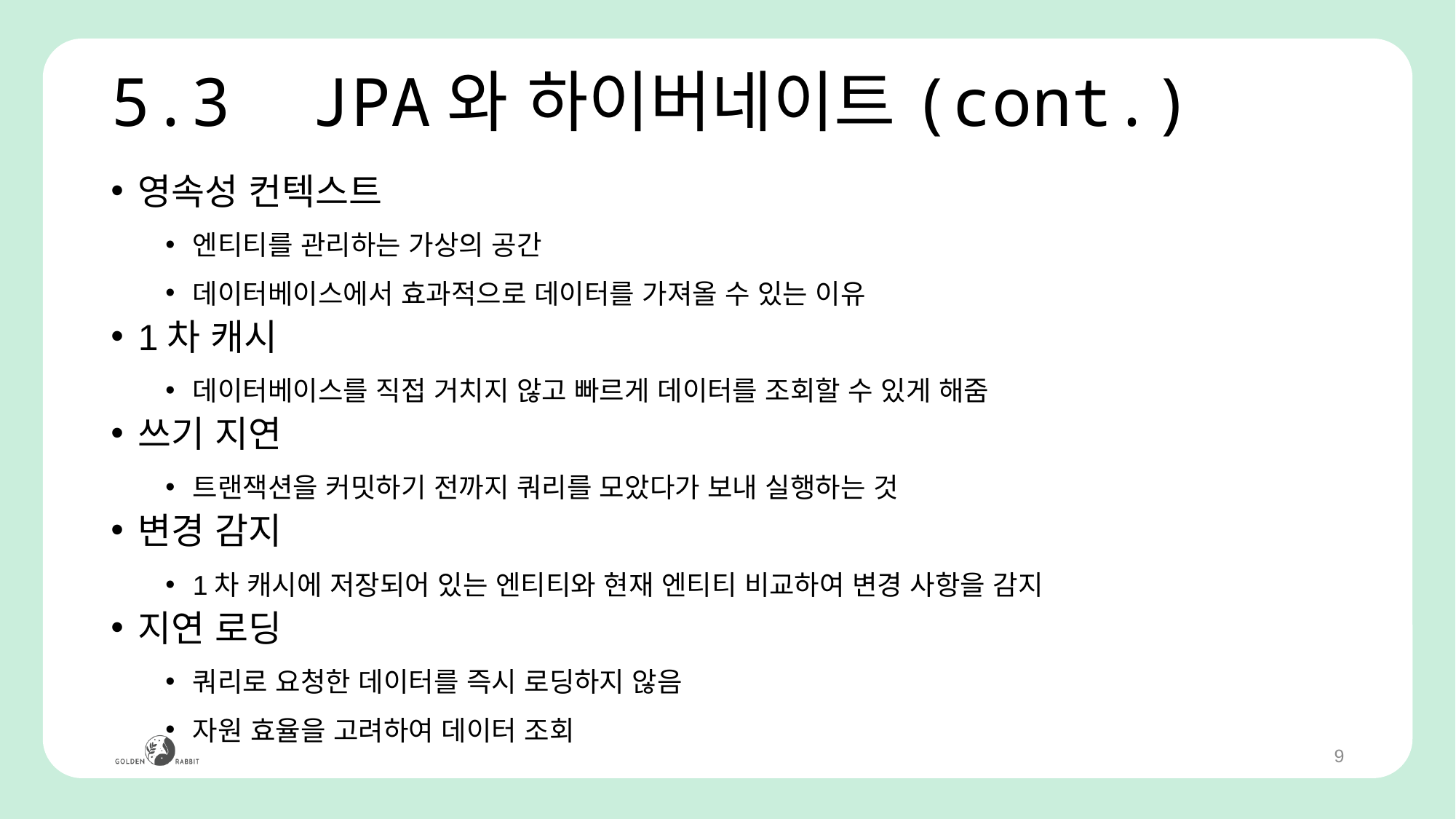

# 5.3  JPA와 하이버네이트(cont.)
영속성 컨텍스트
엔티티를 관리하는 가상의 공간
데이터베이스에서 효과적으로 데이터를 가져올 수 있는 이유
1차 캐시
데이터베이스를 직접 거치지 않고 빠르게 데이터를 조회할 수 있게 해줌
쓰기 지연
트랜잭션을 커밋하기 전까지 쿼리를 모았다가 보내 실행하는 것
변경 감지
1차 캐시에 저장되어 있는 엔티티와 현재 엔티티 비교하여 변경 사항을 감지
지연 로딩
쿼리로 요청한 데이터를 즉시 로딩하지 않음
자원 효율을 고려하여 데이터 조회

9